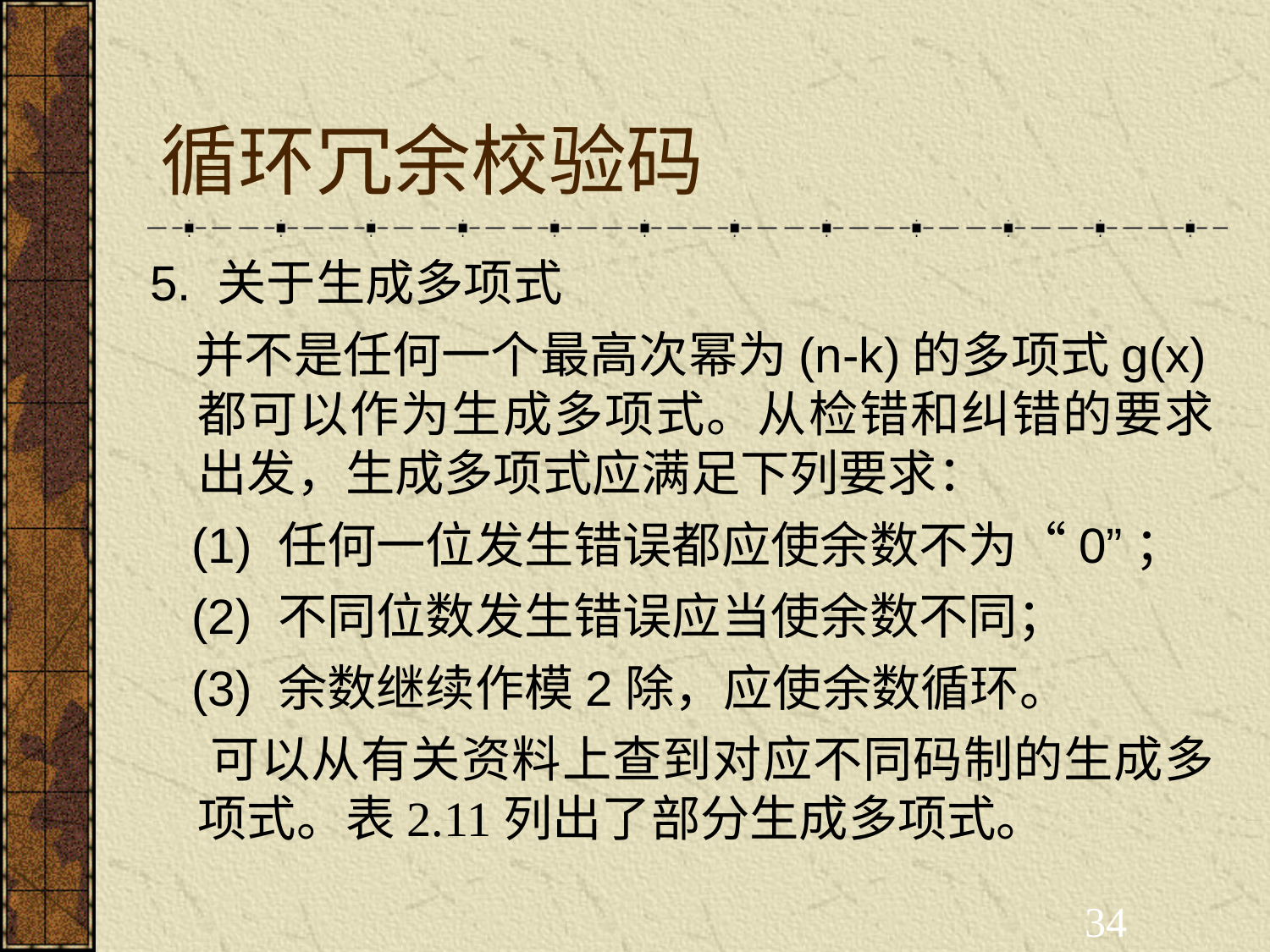

# 循环冗余校验码
5. 关于生成多项式
   并不是任何一个最高次幂为(n-k)的多项式g(x)都可以作为生成多项式。从检错和纠错的要求出发，生成多项式应满足下列要求：
   (1) 任何一位发生错误都应使余数不为“0”；
   (2) 不同位数发生错误应当使余数不同；
   (3) 余数继续作模2除，应使余数循环。
    可以从有关资料上查到对应不同码制的生成多项式。表2.11列出了部分生成多项式。
34